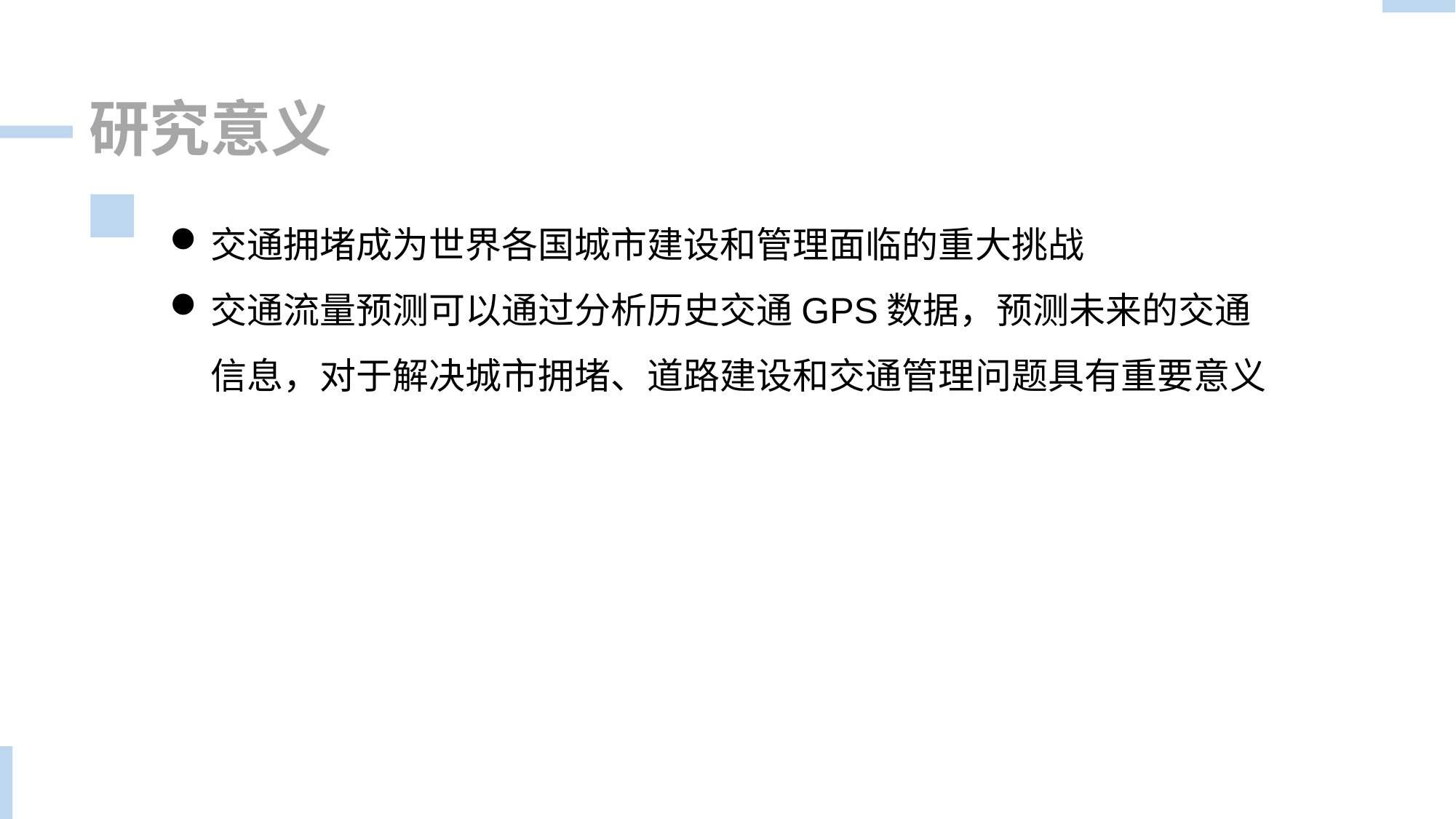

研究意义

交通拥堵成为世界各国城市建设和管理面临的重大挑战
交通流量预测可以通过分析历史交通GPS数据，预测未来的交通信息，对于解决城市拥堵、道路建设和交通管理问题具有重要意义